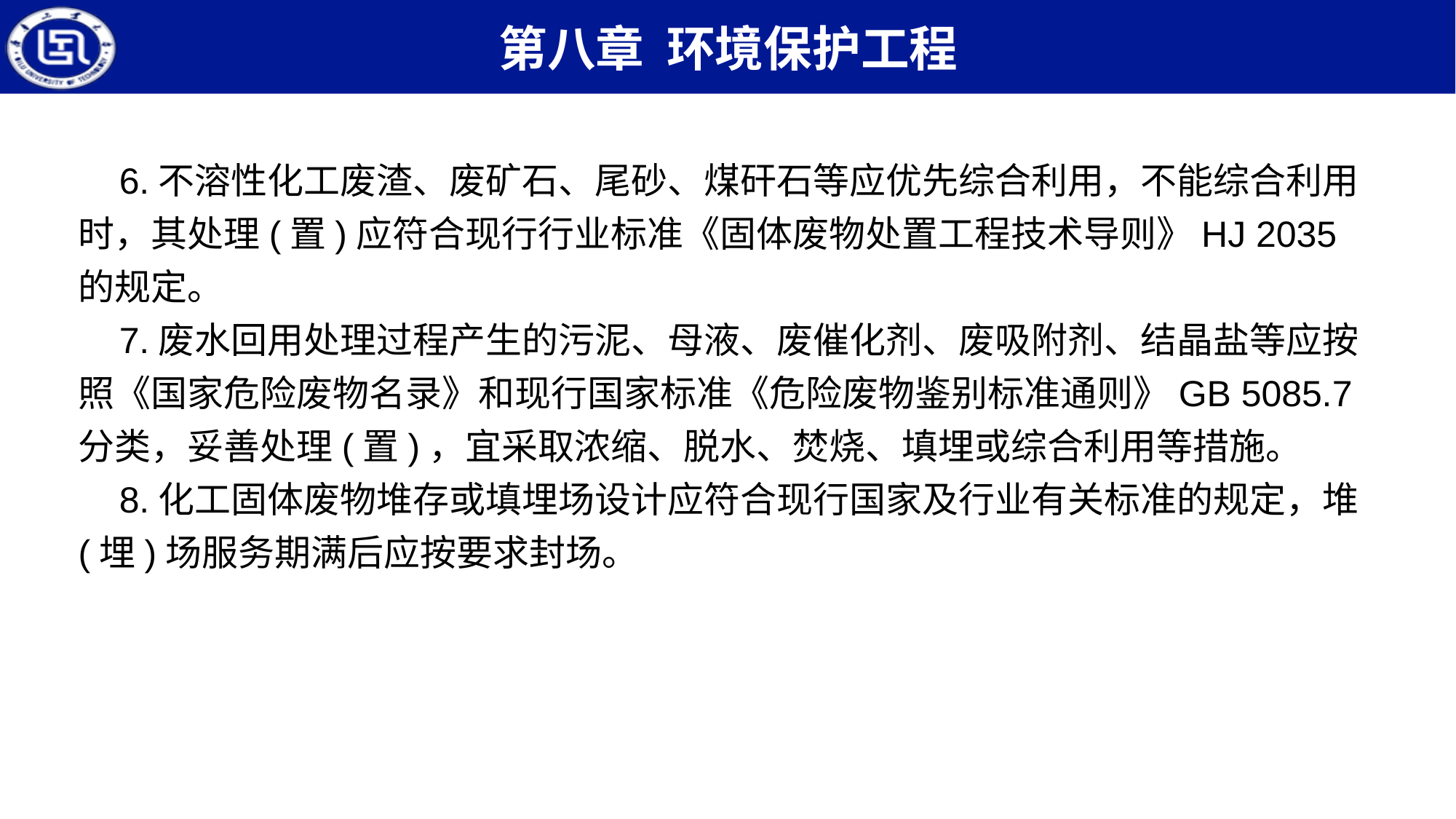

6.不溶性化工废渣、废矿石、尾砂、煤矸石等应优先综合利用，不能综合利用时，其处理(置)应符合现行行业标准《固体废物处置工程技术导则》HJ 2035的规定。
    7.废水回用处理过程产生的污泥、母液、废催化剂、废吸附剂、结晶盐等应按照《国家危险废物名录》和现行国家标准《危险废物鉴别标准通则》GB 5085.7分类，妥善处理(置)，宜采取浓缩、脱水、焚烧、填埋或综合利用等措施。
    8.化工固体废物堆存或填埋场设计应符合现行国家及行业有关标准的规定，堆(埋)场服务期满后应按要求封场。